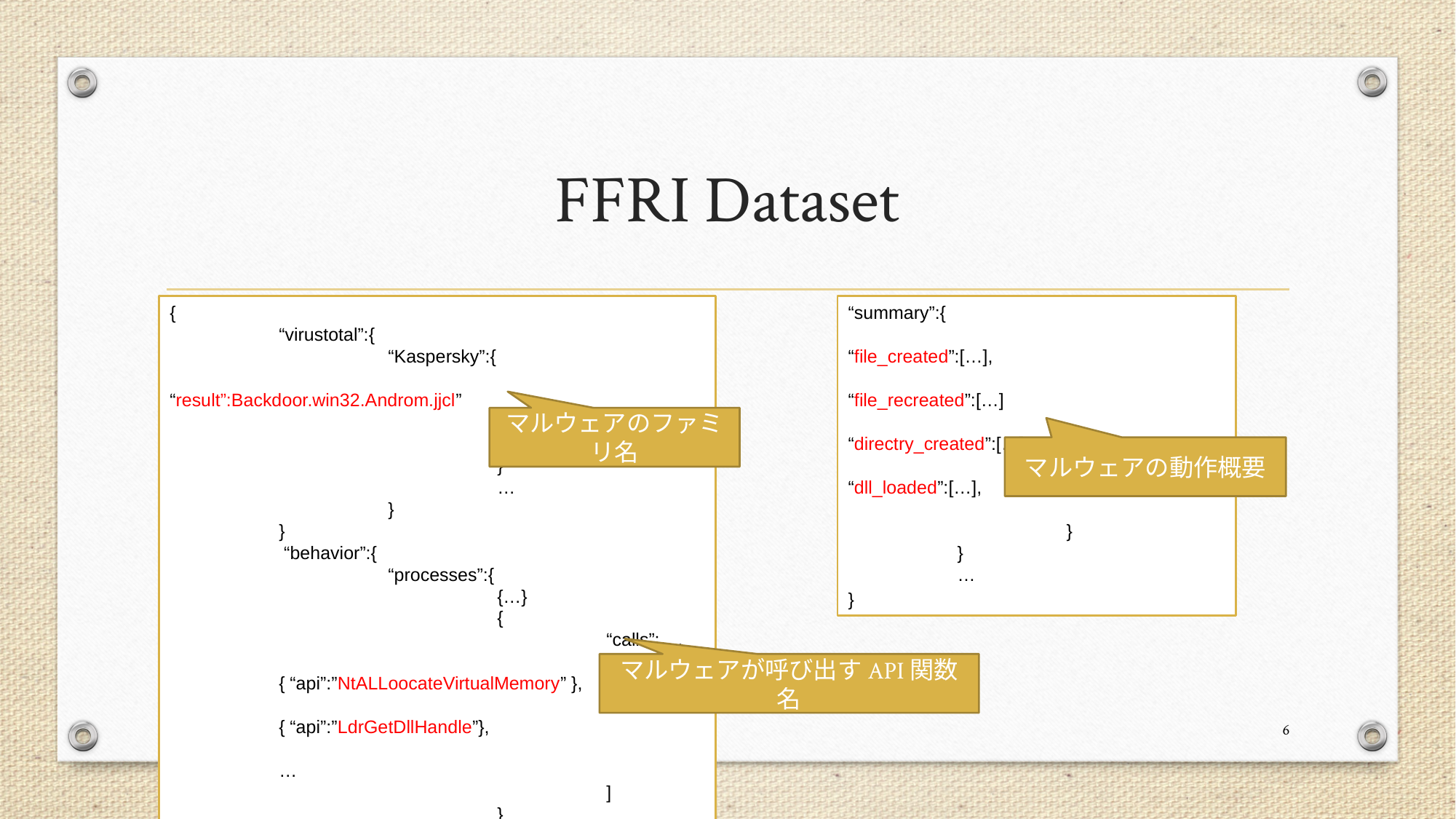

# FFRI Dataset
{
	“virustotal”:{
		“Kaspersky”:{
			“result”:Backdoor.win32.Androm.jjcl”
			…
							}
			…
		}
	}
	 “behavior”:{
		“processes”:{
			{…}
			{
				“calls”:….
					{ “api”:”NtALLoocateVirtualMemory” },
					{ “api”:”LdrGetDllHandle”},
					…
				]
			}
“summary”:{
			“file_created”:[…],
			“file_recreated”:[…]
			“directry_created”:[…],
			“dll_loaded”:[…],

		}
	}
	…
}
マルウェアのファミリ名
マルウェアの動作概要
マルウェアが呼び出すAPI関数名
6